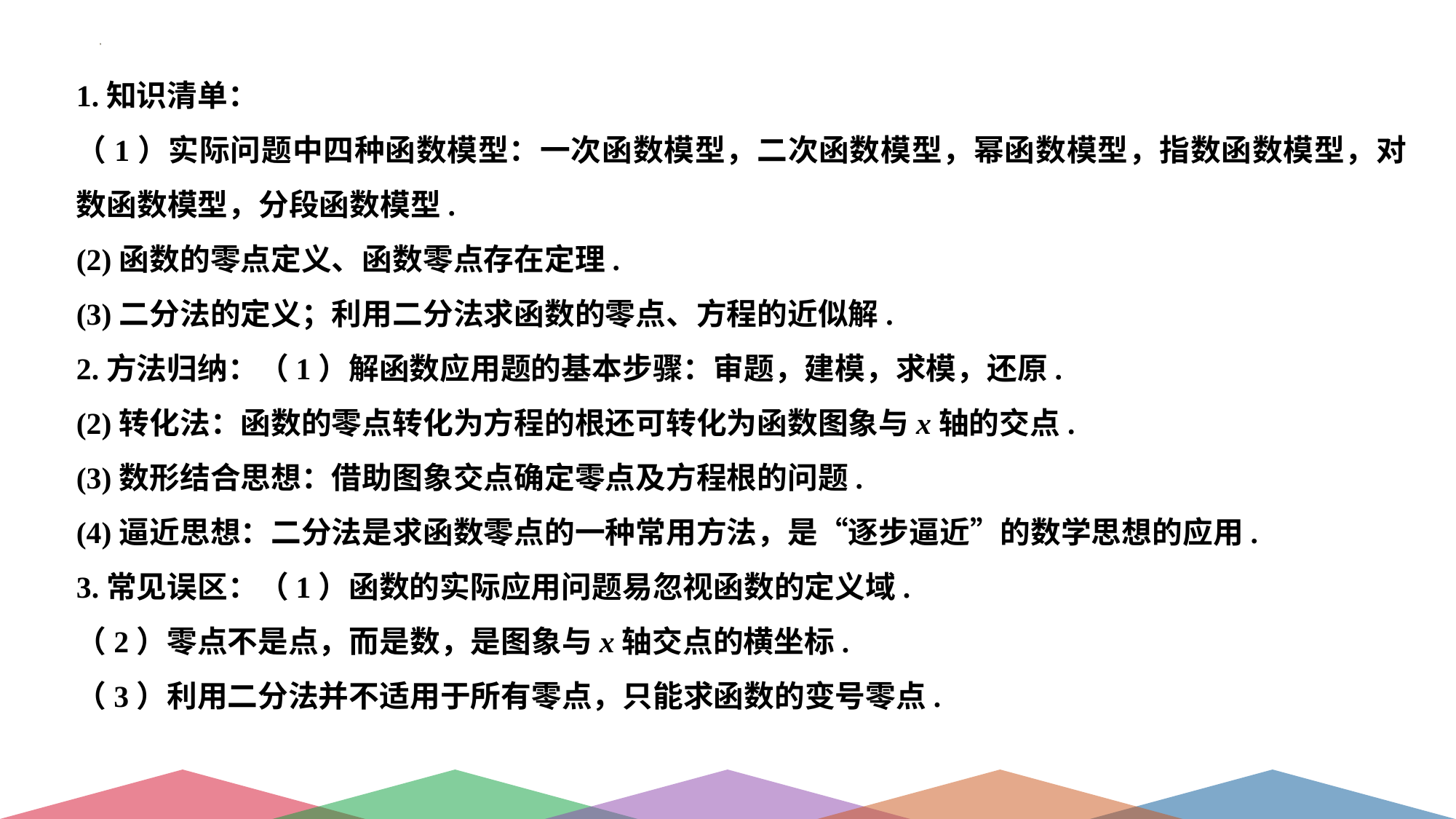

1.知识清单：
（1）实际问题中四种函数模型：一次函数模型，二次函数模型，幂函数模型，指数函数模型，对数函数模型，分段函数模型.
(2)函数的零点定义、函数零点存在定理.
(3)二分法的定义；利用二分法求函数的零点、方程的近似解.
2.方法归纳：（1）解函数应用题的基本步骤：审题，建模，求模，还原.
(2)转化法：函数的零点转化为方程的根还可转化为函数图象与x轴的交点.
(3)数形结合思想：借助图象交点确定零点及方程根的问题.
(4)逼近思想：二分法是求函数零点的一种常用方法，是“逐步逼近”的数学思想的应用.
3.常见误区：（1）函数的实际应用问题易忽视函数的定义域.
（2）零点不是点，而是数，是图象与x轴交点的横坐标.
（3）利用二分法并不适用于所有零点，只能求函数的变号零点.